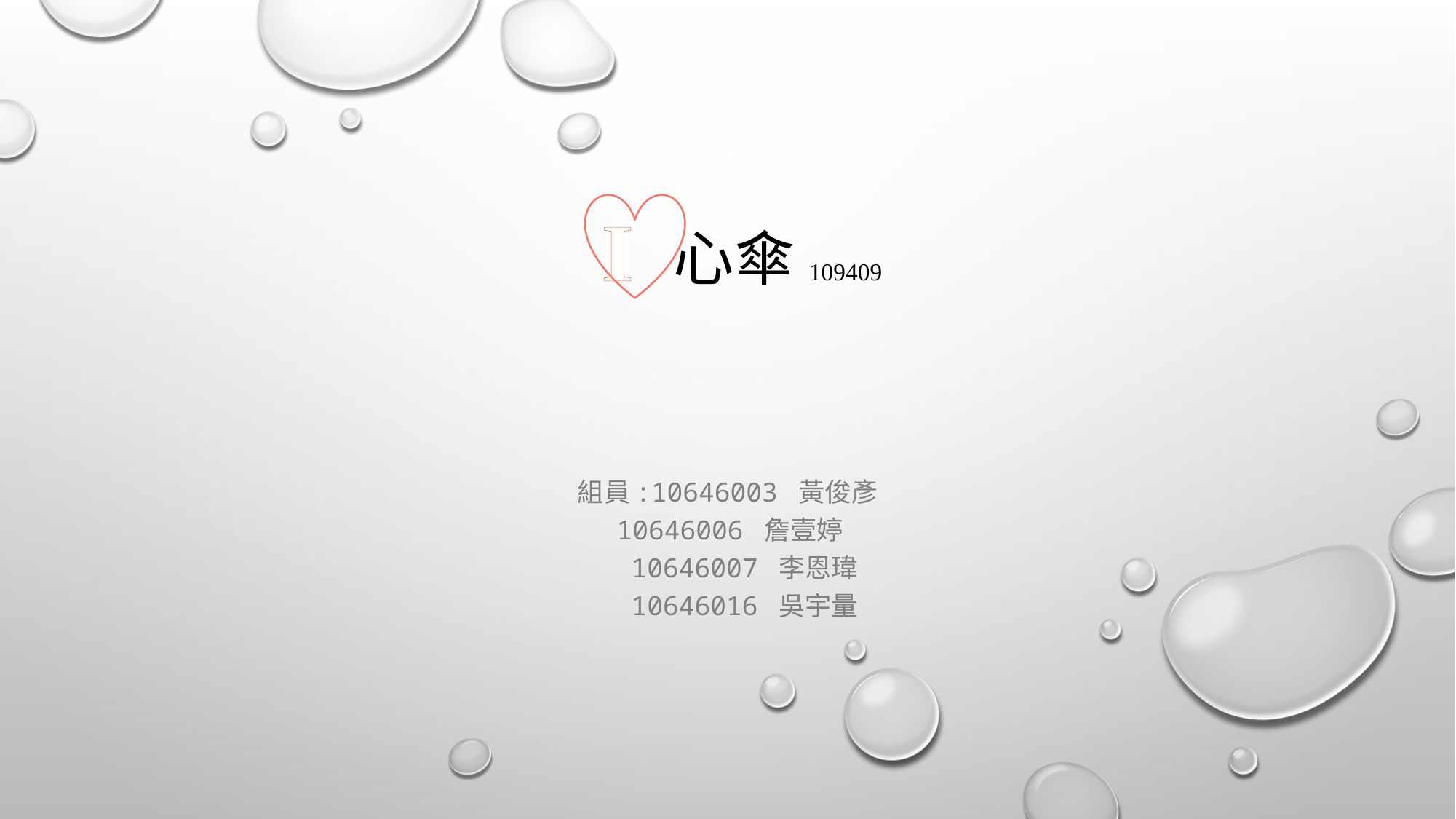

I 心傘109409
組員:10646003 黃俊彥
     10646006 詹壹婷
     10646007 李恩瑋
     10646016 吳宇量